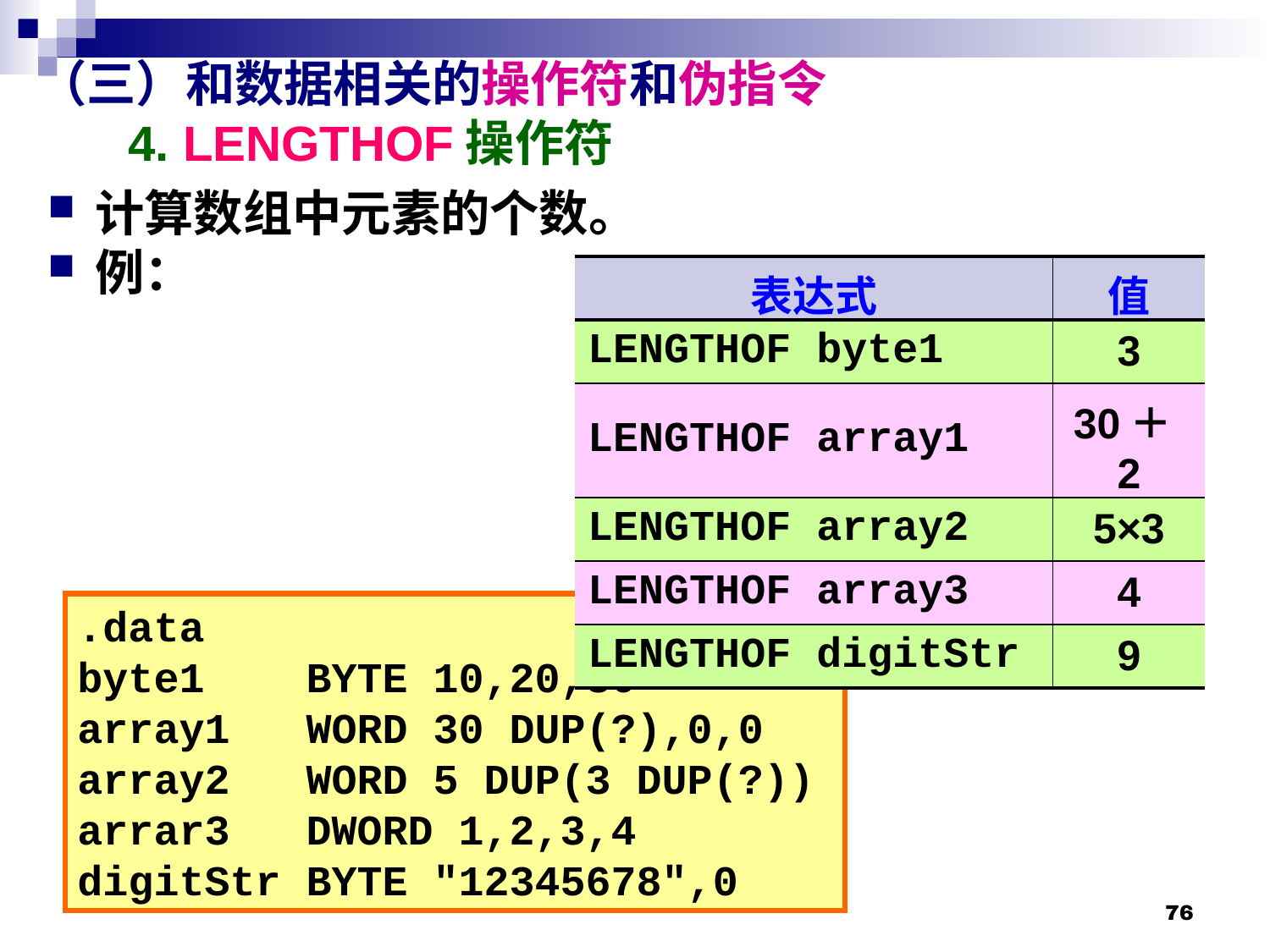

# （三）和数据相关的操作符和伪指令 4. LENGTHOF操作符
计算数组中元素的个数。
例：
| 表达式 | 值 |
| --- | --- |
| LENGTHOF byte1 | 3 |
| LENGTHOF array1 | 30＋2 |
| LENGTHOF array2 | 5×3 |
| LENGTHOF array3 | 4 |
| LENGTHOF digitStr | 9 |
.data
byte1    BYTE 10,20,30
array1   WORD 30 DUP(?),0,0
array2   WORD 5 DUP(3 DUP(?))
arrar3   DWORD 1,2,3,4
digitStr BYTE "12345678",0
76